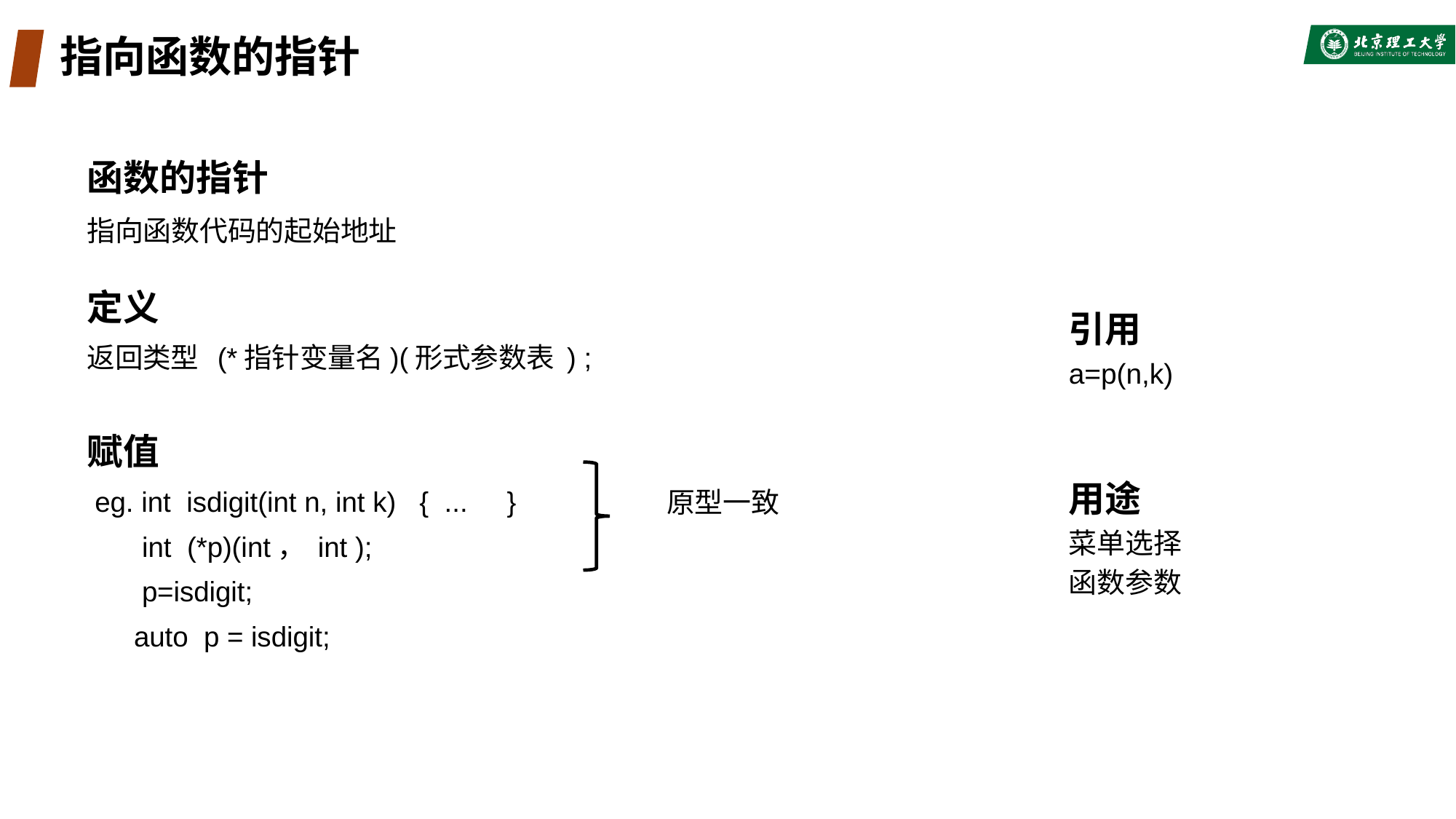

# 指向函数的指针
函数的指针
指向函数代码的起始地址

引用
a=p(n,k)

用途
菜单选择
函数参数
定义
返回类型  (*指针变量名)(形式参数表 ) ;

赋值
 eg. int  isdigit(int n, int k)   {  ...     }
       int  (*p)(int， int );
       p=isdigit;
      auto  p = isdigit;

原型一致